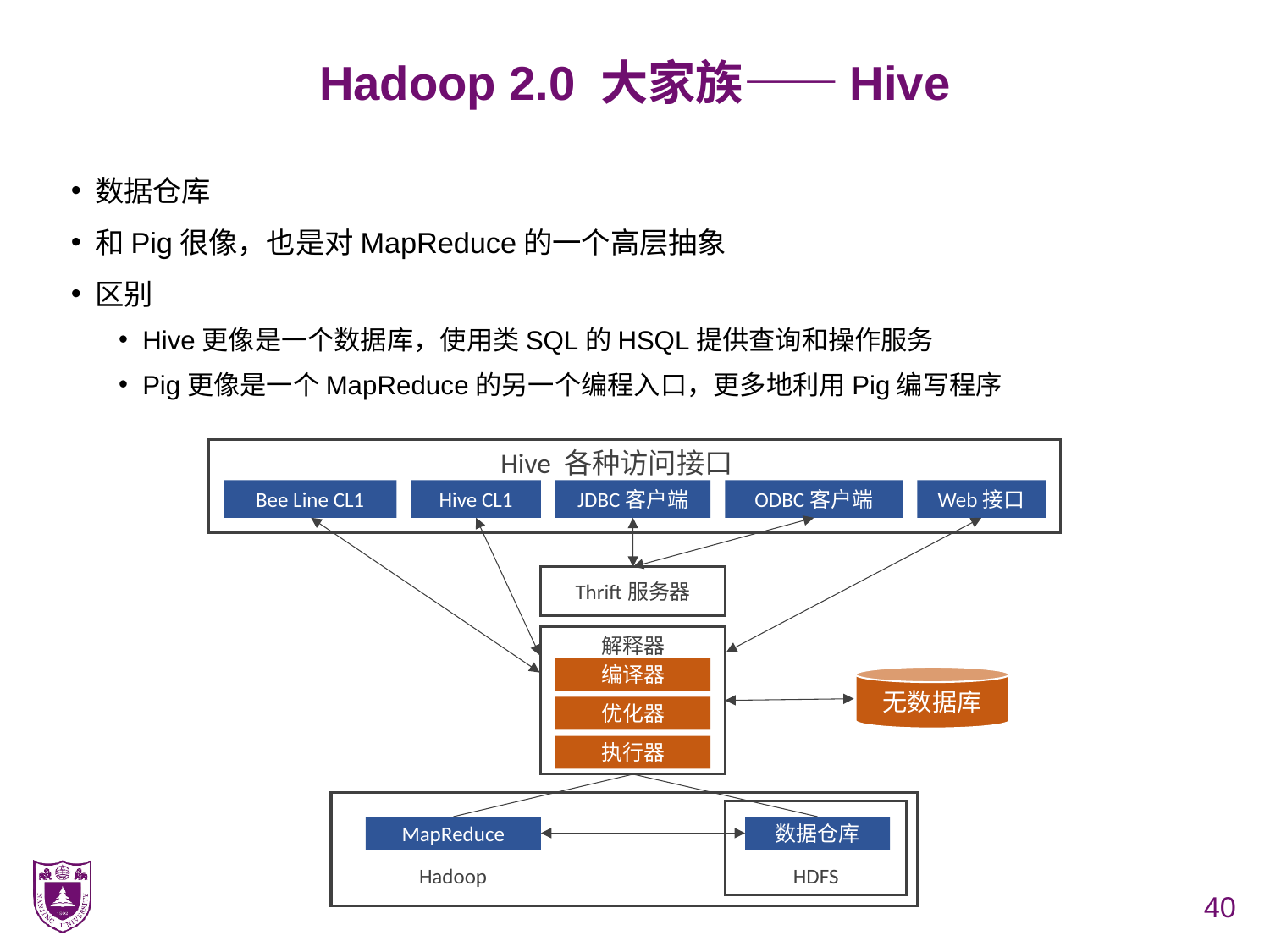

# Hadoop 2.0 大家族——Hive
数据仓库
和Pig很像，也是对MapReduce的一个高层抽象
区别
Hive更像是一个数据库，使用类SQL的HSQL提供查询和操作服务
Pig更像是一个MapReduce的另一个编程入口，更多地利用Pig编写程序
Hive 各种访问接口

Bee Line CL1
Hive CL1
JDBC客户端
ODBC客户端
Web接口
Thrift服务器
解释器
编译器
无数据库
优化器
执行器

HDFS
MapReduce
数据仓库
Hadoop
40